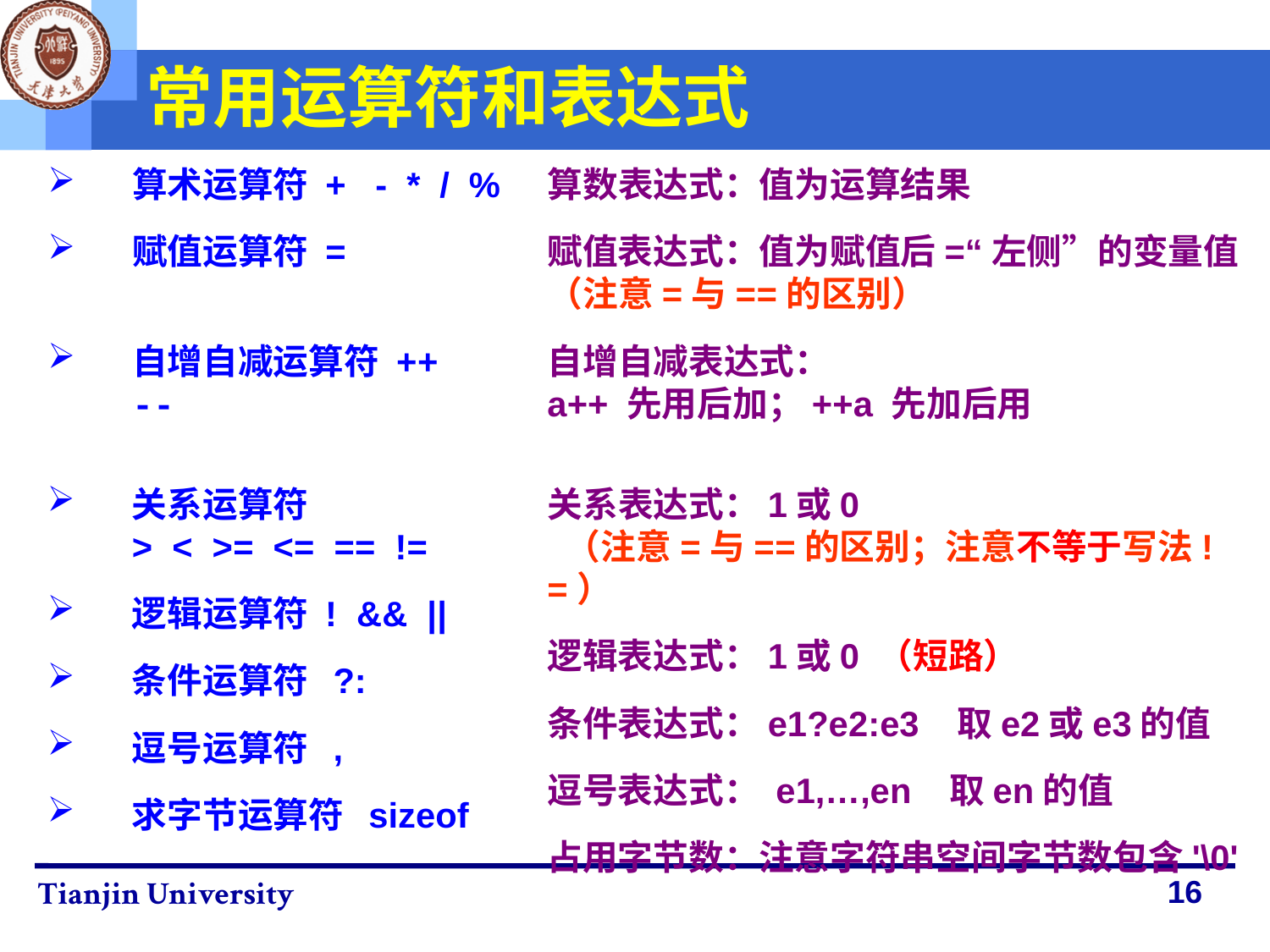

常用运算符和表达式
算术运算符 +   -  *  /  %
赋值运算符 =
自增自减运算符 ++  --
算数表达式：值为运算结果
赋值表达式：值为赋值后=“左侧”的变量值
（注意=与==的区别）
自增自减表达式：
a++ 先用后加；++a 先加后用
关系运算符
>  <  >=  <=  ==  !=
逻辑运算符 !  &&  ||
条件运算符  ?:
逗号运算符  ,
求字节运算符  sizeof
关系表达式：1或0
 （注意=与==的区别；注意不等于写法!=）
逻辑表达式：1或0 （短路）
条件表达式：e1?e2:e3   取e2或e3的值
逗号表达式： e1,…,en   取en的值
占用字节数：注意字符串空间字节数包含'\0'